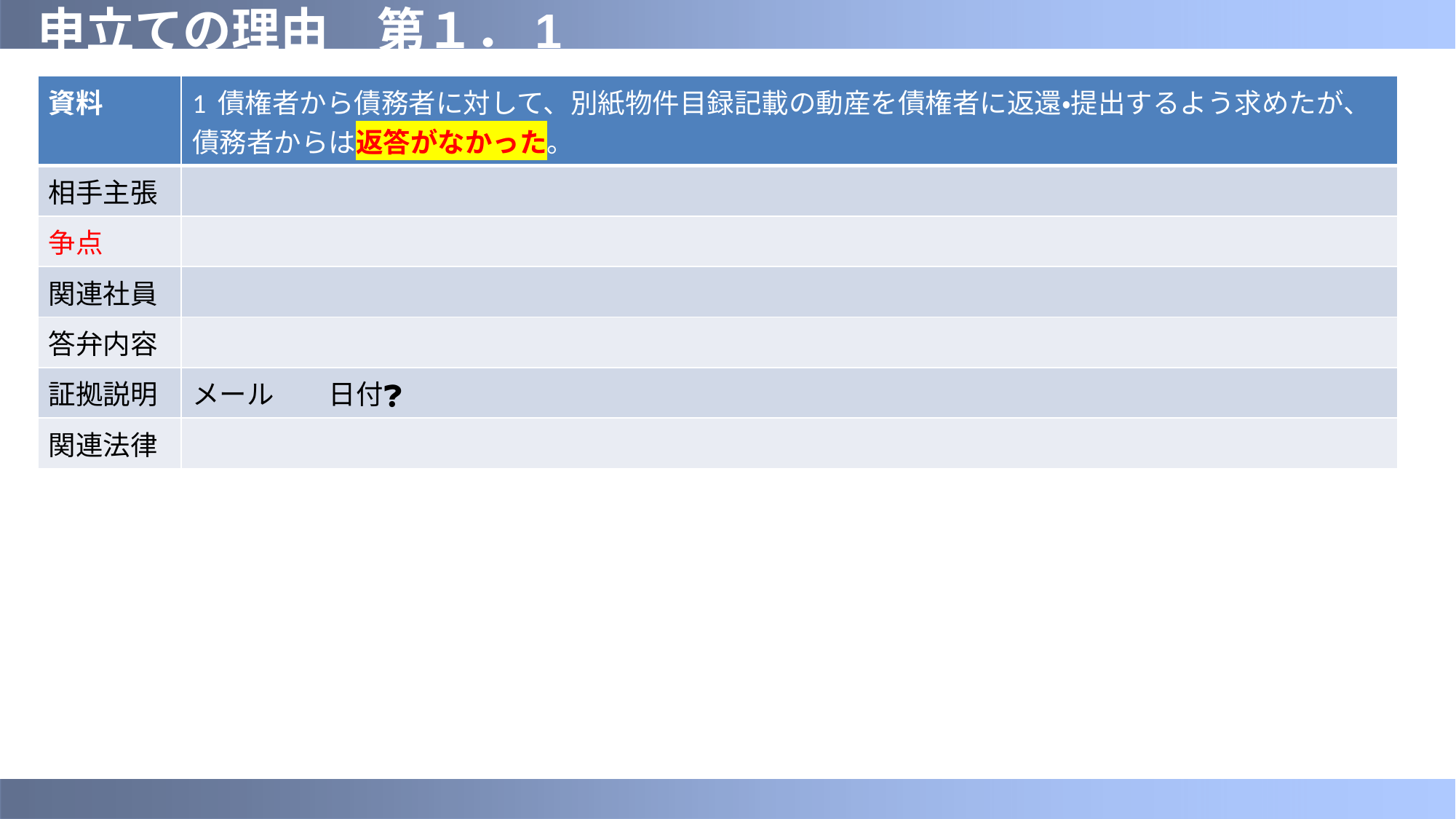

# 申立ての理由　第１．1
| 資料 | 1 債権者から債務者に対して、別紙物件目録記載の動産を債権者に返還・提出するよう求めたが、債務者からは返答がなかった。 |
| --- | --- |
| 相手主張 |  |
| 争点 |  |
| 関連社員 |  |
| 答弁内容 |  |
| 証拠説明 | メール　　日付❓ |
| 関連法律 |  |